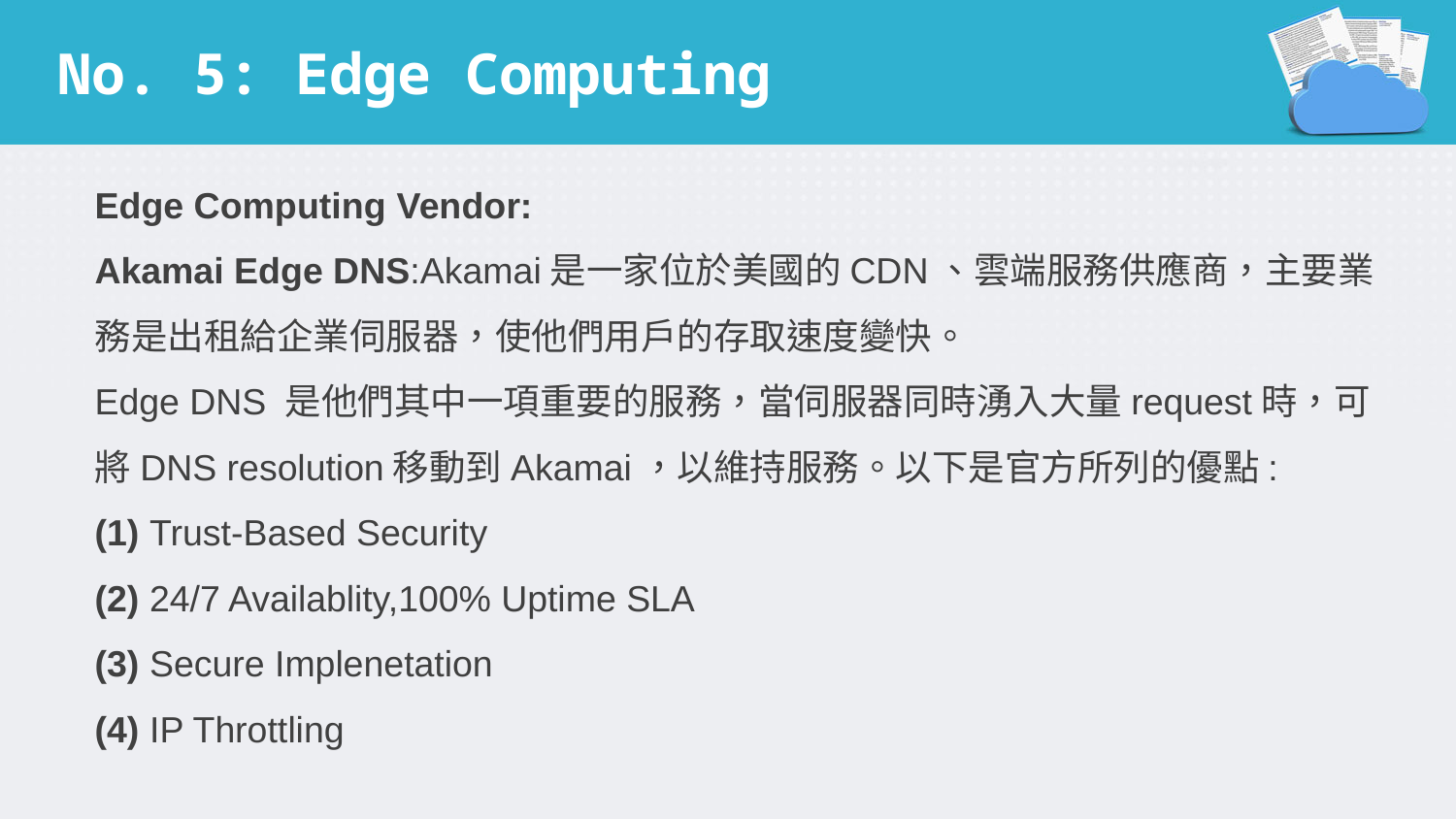

# No. 5: Edge Computing
Edge Computing Vendor:
Akamai Edge DNS:Akamai是一家位於美國的CDN、雲端服務供應商，主要業務是出租給企業伺服器，使他們用戶的存取速度變快。
Edge DNS 是他們其中一項重要的服務，當伺服器同時湧入大量request時，可將DNS resolution移動到Akamai，以維持服務。以下是官方所列的優點:
(1) Trust-Based Security
(2) 24/7 Availablity,100% Uptime SLA
(3) Secure Implenetation
(4) IP Throttling
敏捷性和生產率的提高。他們通過分析IT和業務數據，從而獲得收益

■

關於用戶交互，業務活動和支持IT系統行為的見解。

服務改善和成本降低。他們通過大大節省時間和精力來做到這一點

■

確定正常運行時間和性能問題的原因。行為預測通知

預測可以支持資源優化工作。

風險緩解。他們通過分析監視，配置和服務台數據來做到這一點。他們

■

從操作和安全角度識別異常。

競爭差異/破壞。他們通過對市場的快速響應來做到這一點

和基於機器的班次分析得出的最終用戶需求。